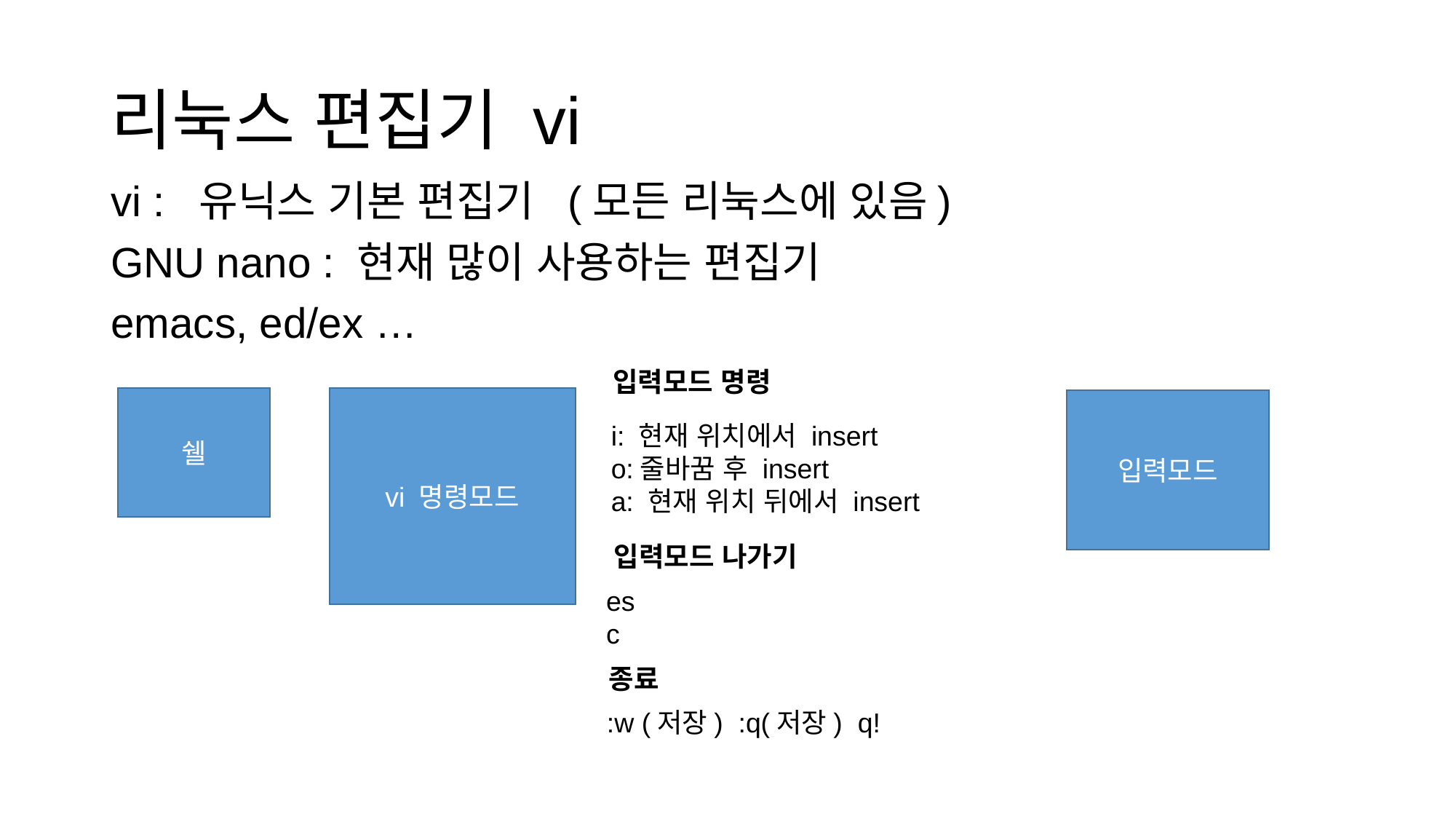

# 리눅스 편집기 vi
vi :  유닉스 기본 편집기  (모든 리눅스에 있음)
GNU nano : 현재 많이 사용하는 편집기
emacs, ed/ex …
입력모드 명령
쉘
vi 명령모드
입력모드
i: 현재 위치에서 insert
o:줄바꿈 후 insert
a: 현재 위치 뒤에서 insert
입력모드 나가기
esc
종료
:w (저장)  :q(저장)  q!